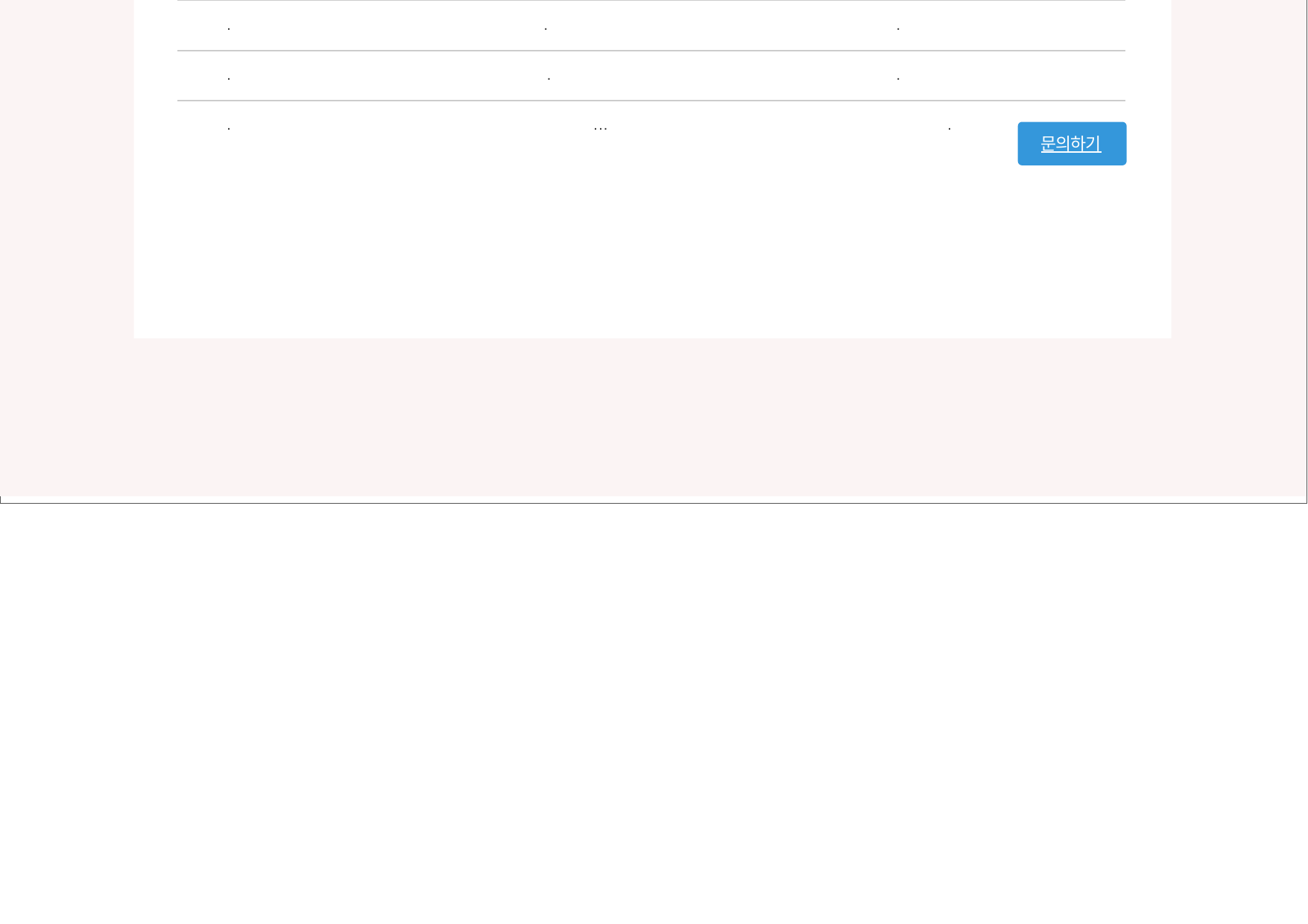

.
.
.

.
.
.

.	...	.
 	문의하기